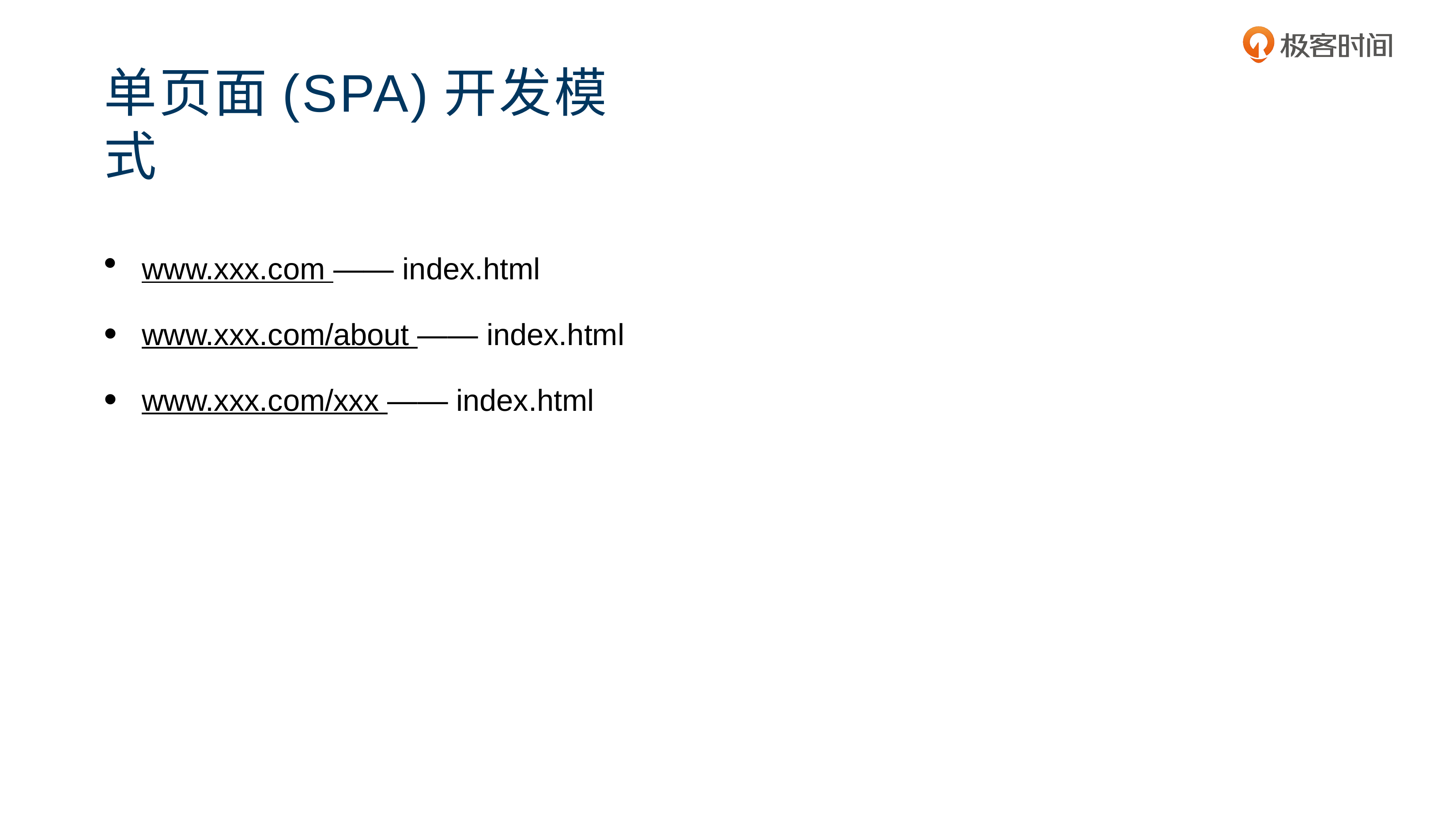

# 单页面(SPA)开发模式
www.xxx.com —— index.html

www.xxx.com/about —— index.html

www.xxx.com/xxx —— index.html